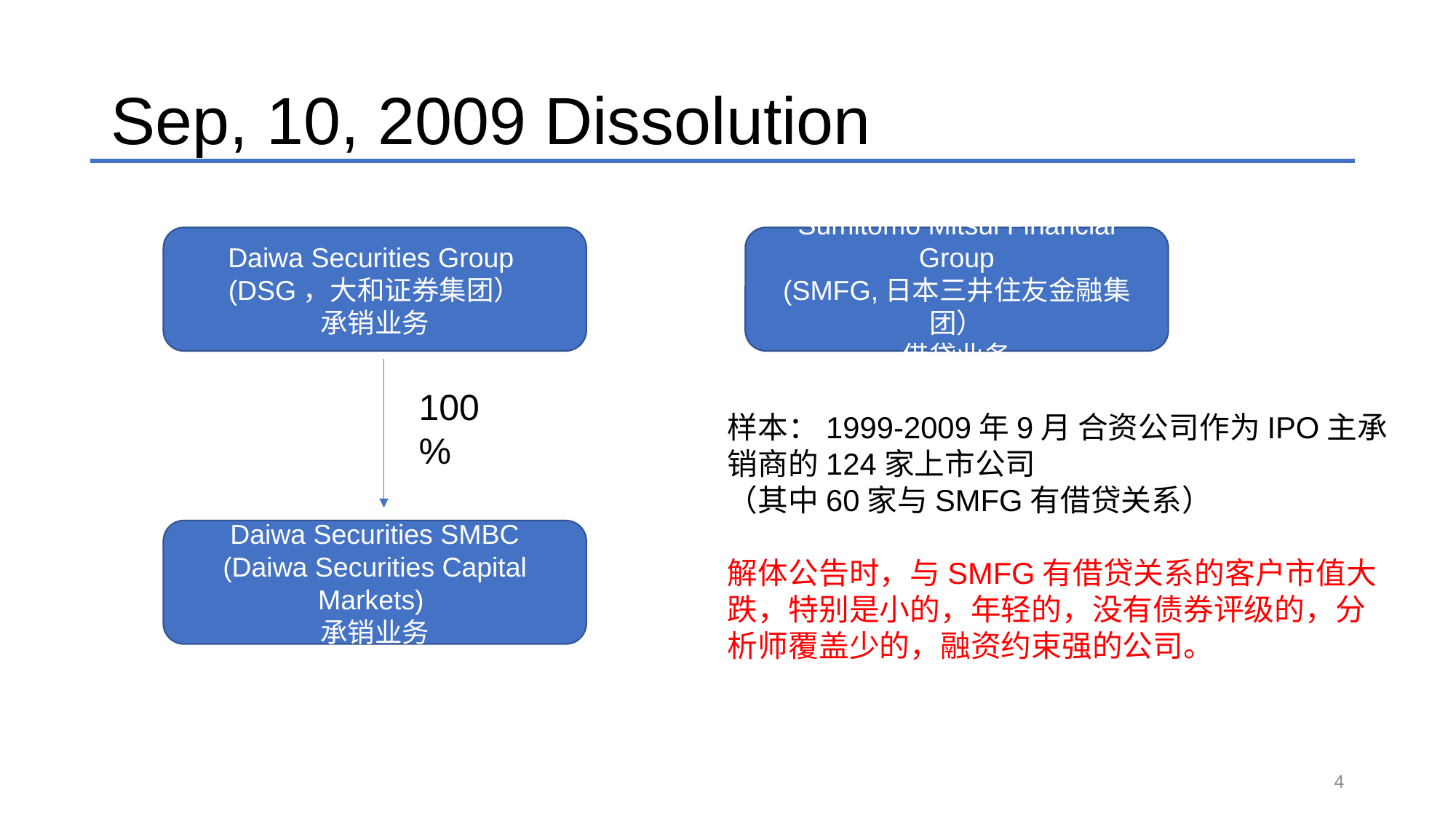

# Sep, 10, 2009 Dissolution
Daiwa Securities Group
(DSG，大和证券集团）
承销业务
Sumitomo Mitsui Financial Group
(SMFG,日本三井住友金融集团）
借贷业务
100%
样本：1999-2009年9月 合资公司作为IPO主承销商的124家上市公司
（其中60家与SMFG有借贷关系）

解体公告时，与SMFG有借贷关系的客户市值大跌，特别是小的，年轻的，没有债券评级的，分析师覆盖少的，融资约束强的公司。

Daiwa Securities SMBC
(Daiwa Securities Capital Markets)
承销业务
4